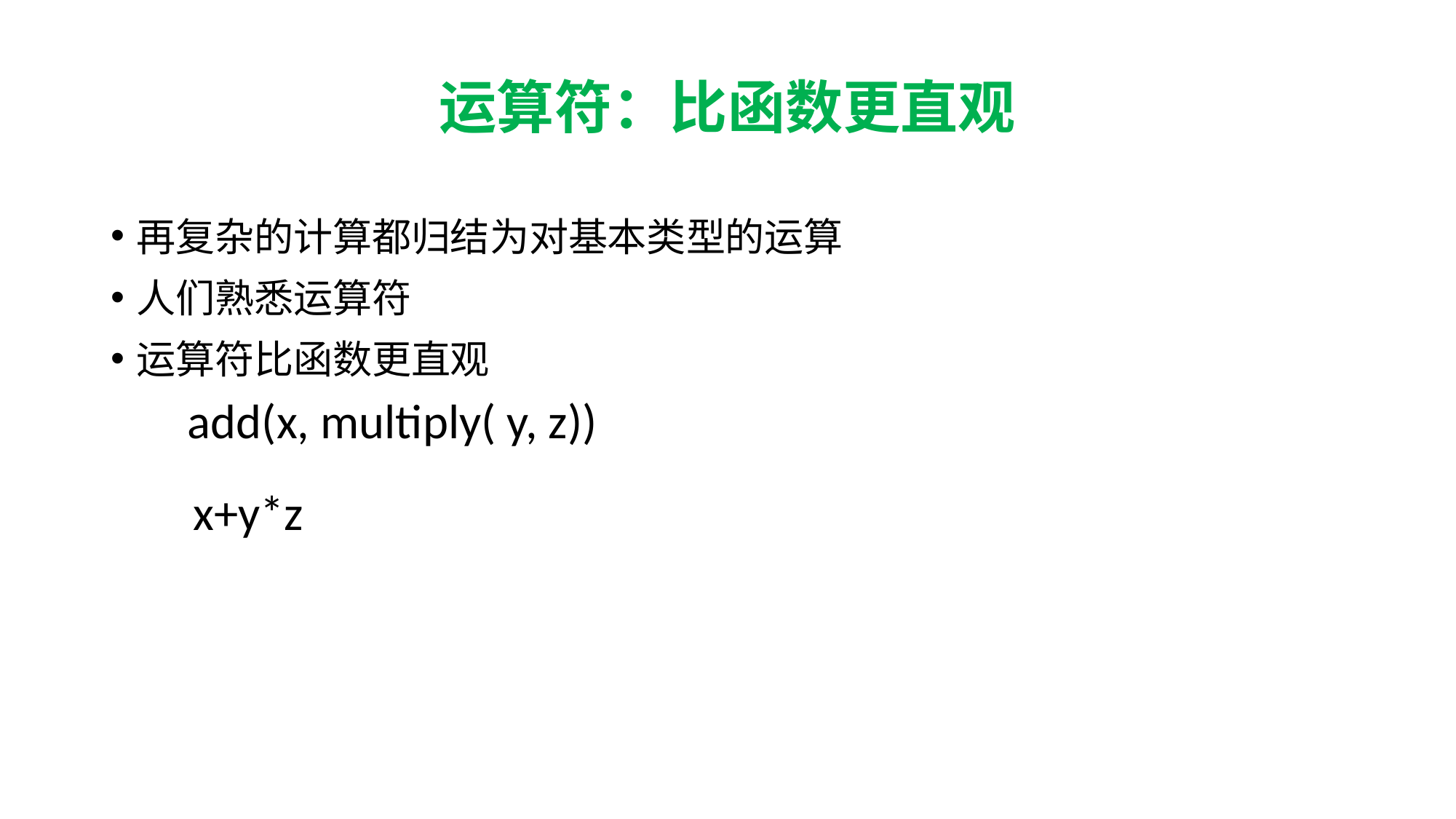

# 运算符：比函数更直观
再复杂的计算都归结为对基本类型的运算
人们熟悉运算符
运算符比函数更直观
add(x, multiply( y, z))
x+y*z